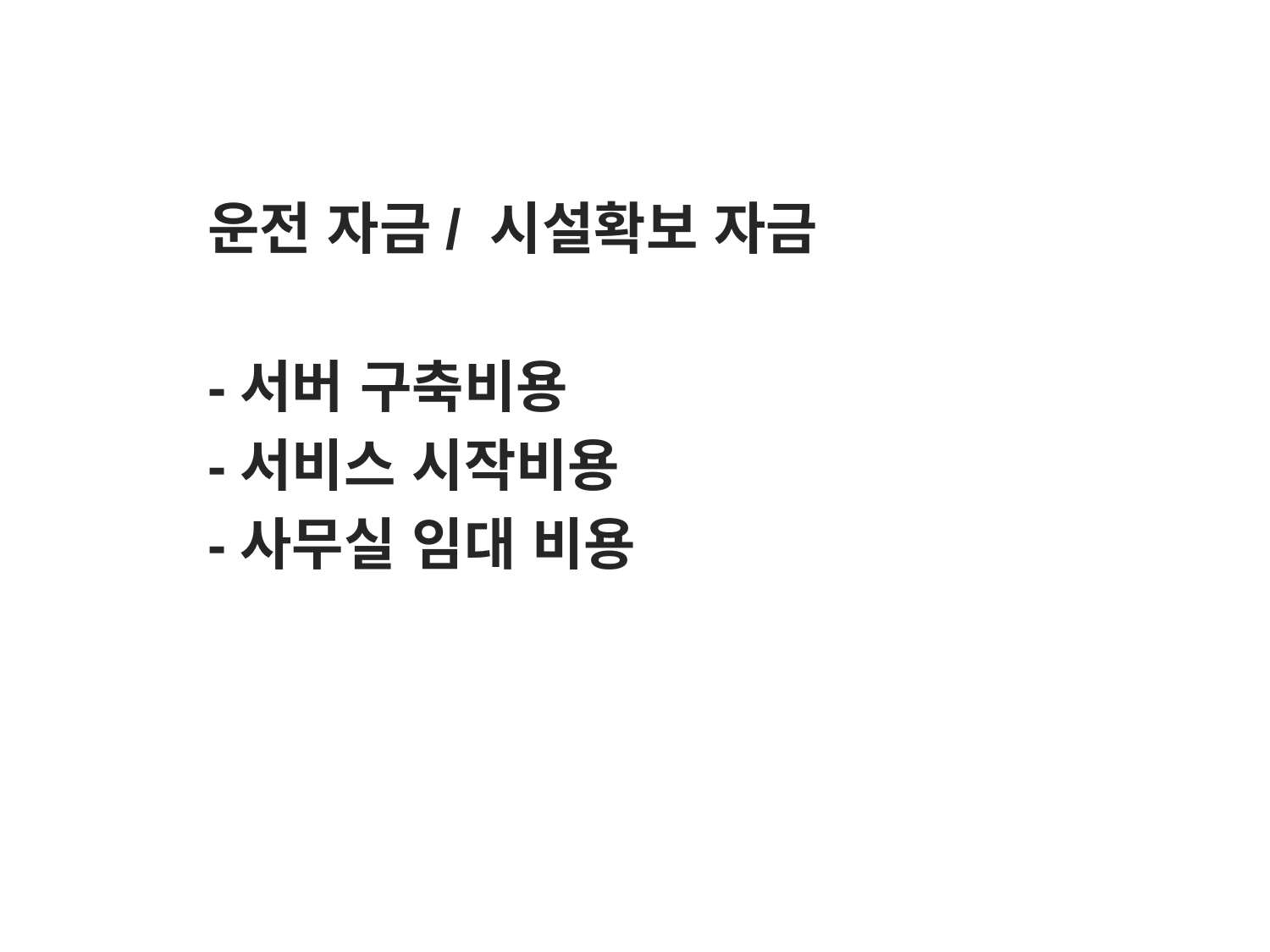

운전 자금/ 시설확보 자금

-서버 구축비용
-서비스 시작비용
-사무실 임대 비용